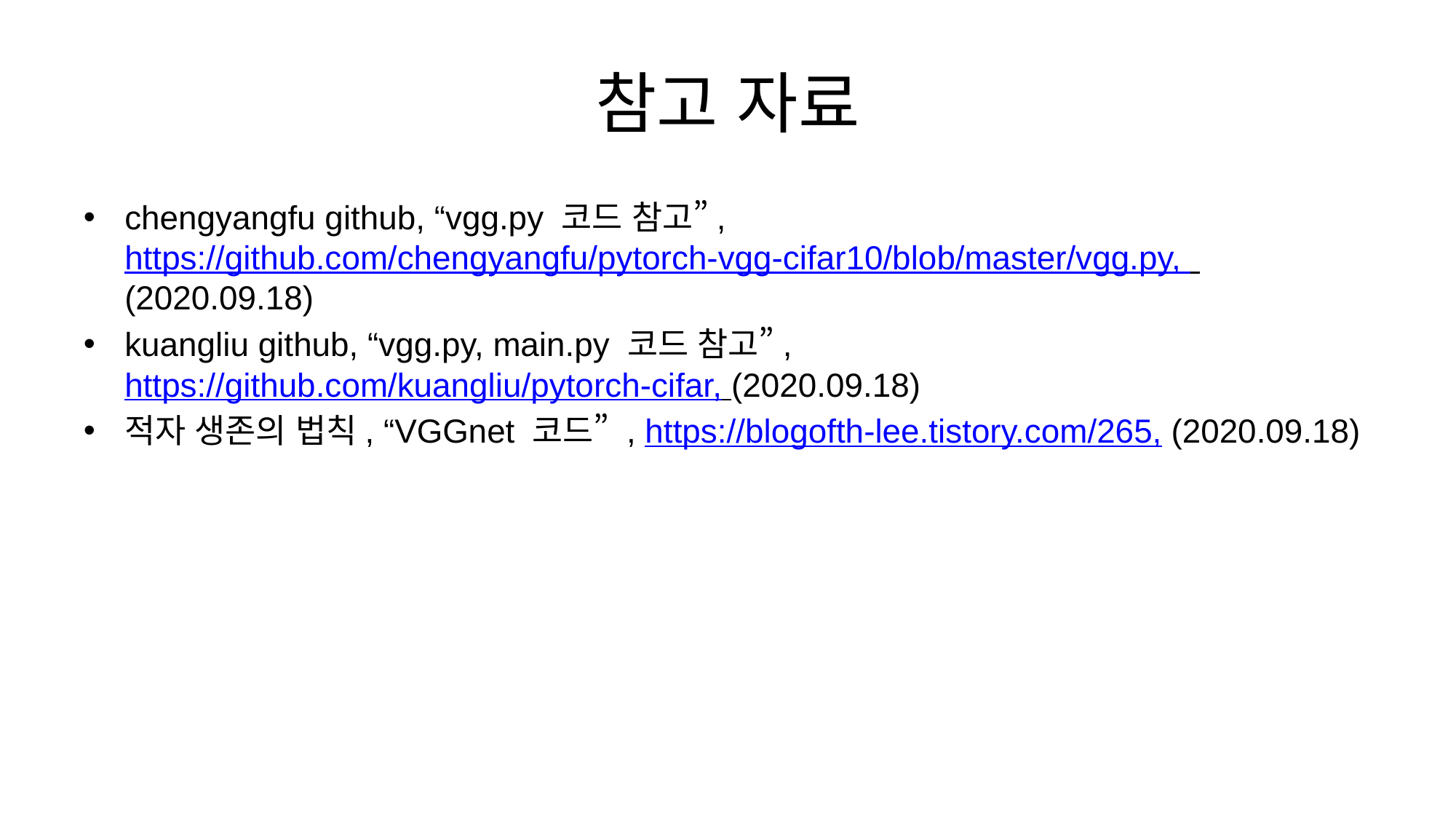

# 참고 자료
chengyangfu github, “vgg.py 코드 참고”, https://github.com/chengyangfu/pytorch-vgg-cifar10/blob/master/vgg.py,  (2020.09.18)
kuangliu github, “vgg.py, main.py 코드 참고”, https://github.com/kuangliu/pytorch-cifar, (2020.09.18)
적자 생존의 법칙, “VGGnet 코드” , https://blogofth-lee.tistory.com/265, (2020.09.18)